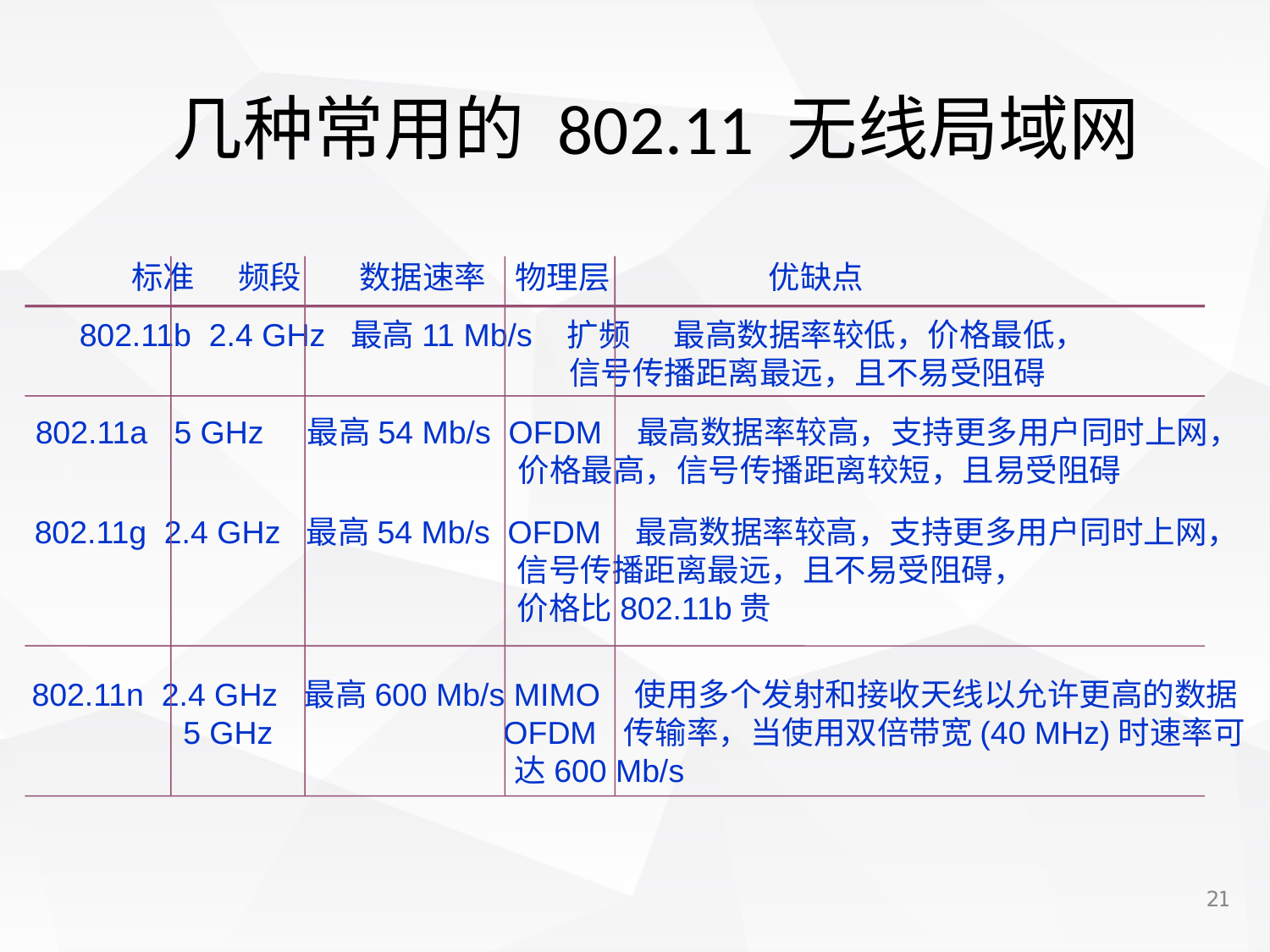

# 几种常用的 802.11 无线局域网
   标准      频段        数据速率    物理层                      优缺点

802.11b  2.4 GHz  最高11 Mb/s   扩频      最高数据率较低，价格最低，
                                                                   信号传播距离最远，且不易受阻碍

802.11a   5 GHz    最高54 Mb/s  OFDM   最高数据率较高，支持更多用户同时上网，
                                                                  价格最高，信号传播距离较短，且易受阻碍
802.11g  2.4 GHz  最高54 Mb/s  OFDM   最高数据率较高，支持更多用户同时上网，
                                                                  信号传播距离最远，且不易受阻碍，
                                                                  价格比802.11b贵

802.11n  2.4 GHz  最高600 Mb/s MIMO   使用多个发射和接收天线以允许更高的数据
                 5 GHz                          OFDM  传输率，当使用双倍带宽(40 MHz)时速率可
                                                                  达600 Mb/s

21